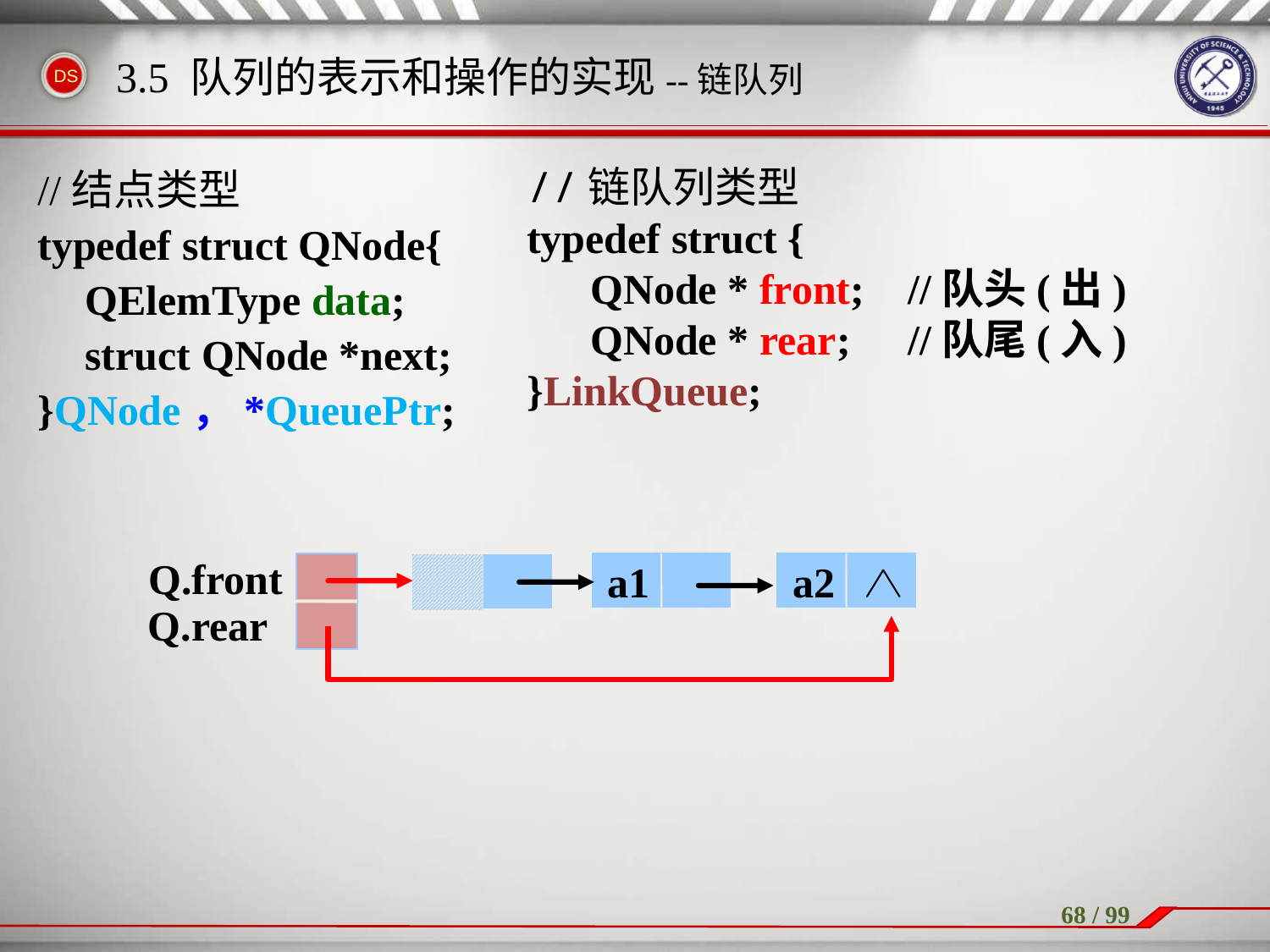

# 3.5 队列的表示和操作的实现--链队列
//链队列类型
typedef struct {
      QNode * front;	//队头(出)
      QNode * rear;	//队尾(入)
}LinkQueue;

//结点类型
typedef struct QNode{
	QElemType data;
	struct QNode *next;
}QNode，*QueuePtr;

Q.front

Q.rear

a1
a2